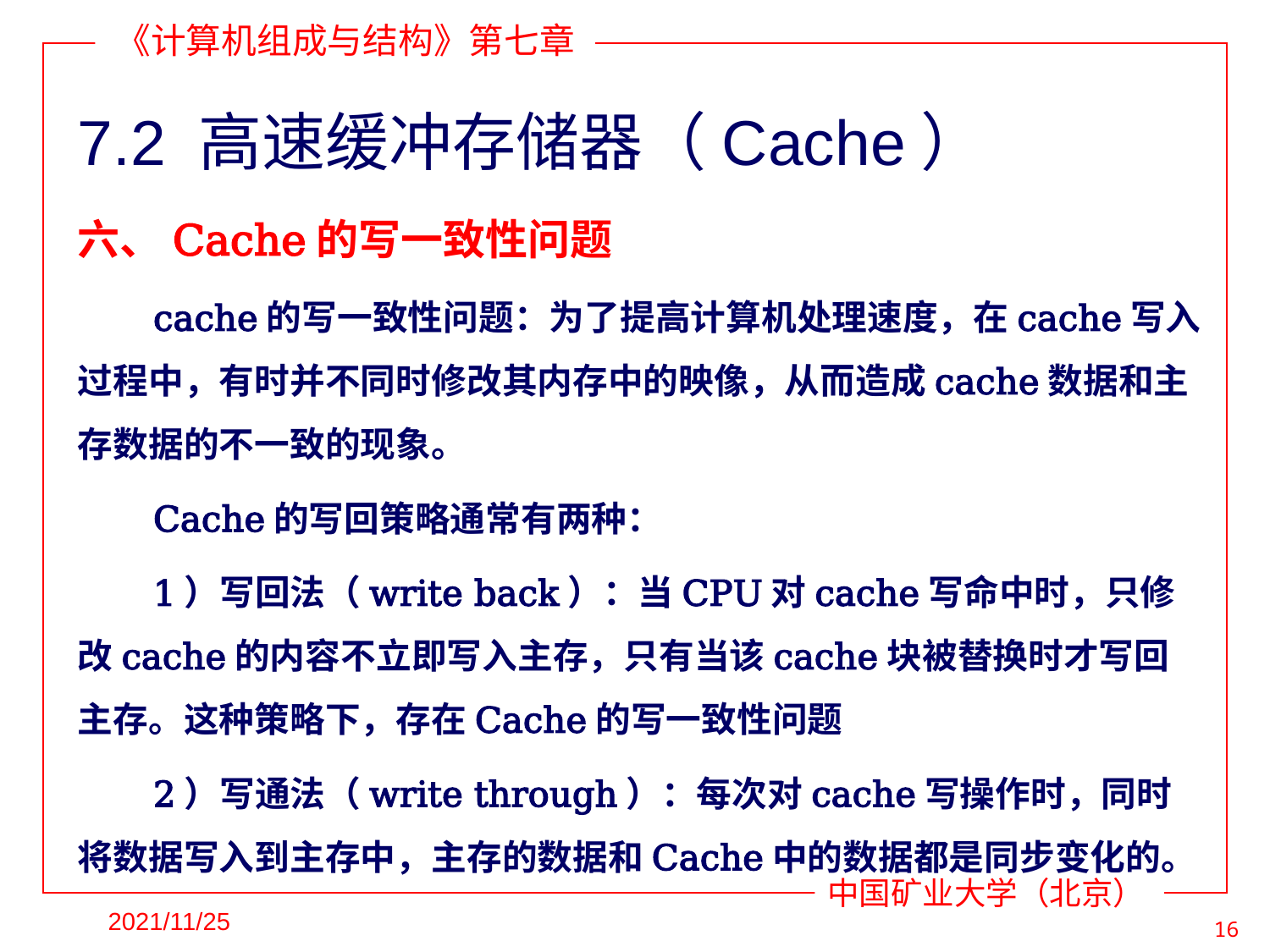

# 7.2 高速缓冲存储器（Cache）
六、Cache的写一致性问题
cache的写一致性问题：为了提高计算机处理速度，在cache写入过程中，有时并不同时修改其内存中的映像，从而造成cache数据和主存数据的不一致的现象。
Cache的写回策略通常有两种：
1）写回法（write back）：当CPU对cache写命中时，只修改cache的内容不立即写入主存，只有当该cache块被替换时才写回主存。这种策略下，存在Cache的写一致性问题
2）写通法（write through）：每次对cache写操作时，同时将数据写入到主存中，主存的数据和Cache中的数据都是同步变化的。
2021/11/25